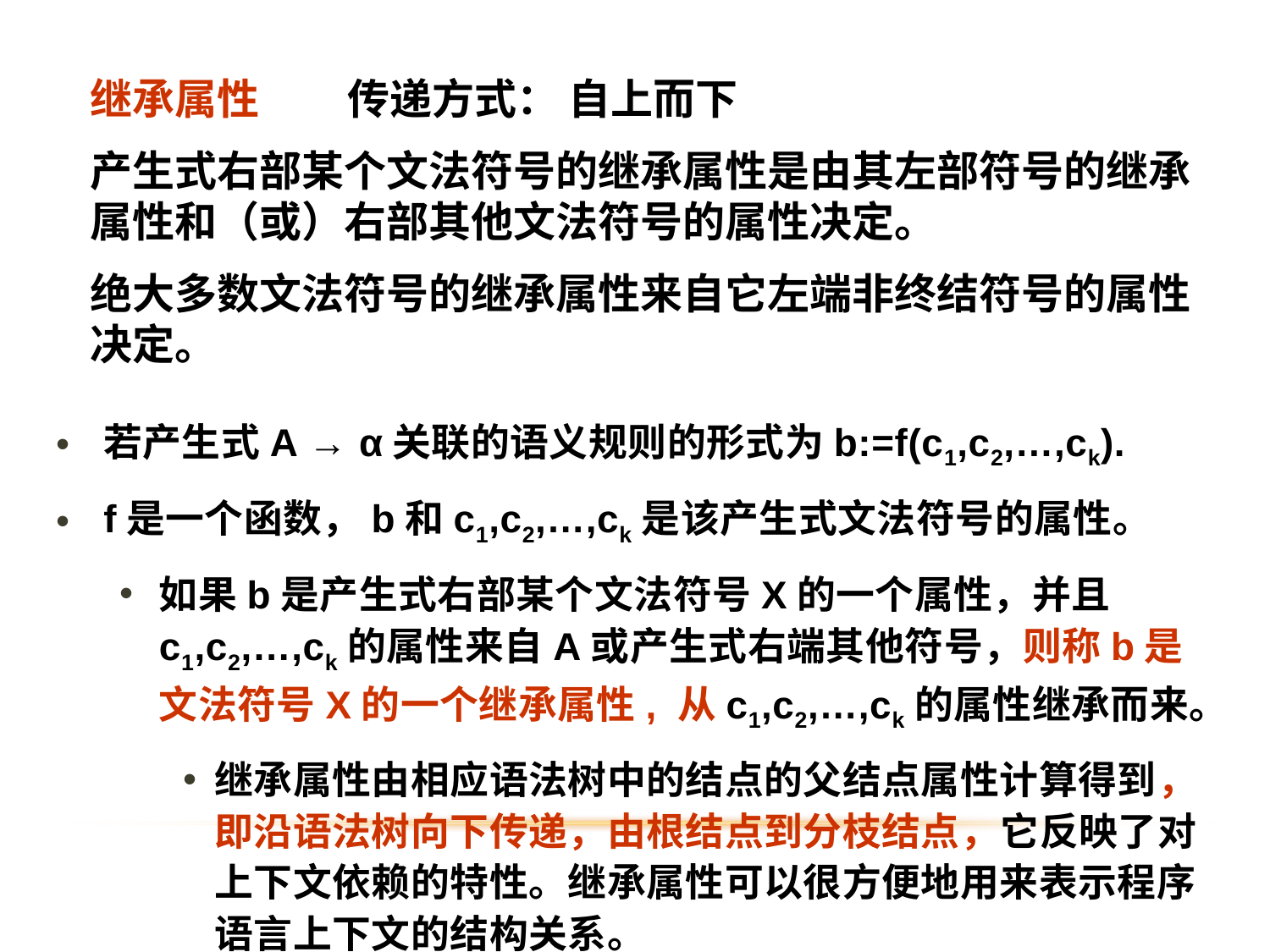

传递方式： 自上而下
继承属性
产生式右部某个文法符号的继承属性是由其左部符号的继承属性和（或）右部其他文法符号的属性决定。
绝大多数文法符号的继承属性来自它左端非终结符号的属性决定。
若产生式A → α关联的语义规则的形式为b:=f(c1,c2,…,ck).
f是一个函数，b和c1,c2,…,ck是该产生式文法符号的属性。
如果b是产生式右部某个文法符号X的一个属性，并且c1,c2,…,ck的属性来自A或产生式右端其他符号，则称b是文法符号X的一个继承属性, 从c1,c2,…,ck的属性继承而来。
继承属性由相应语法树中的结点的父结点属性计算得到，即沿语法树向下传递，由根结点到分枝结点，它反映了对上下文依赖的特性。继承属性可以很方便地用来表示程序语言上下文的结构关系。